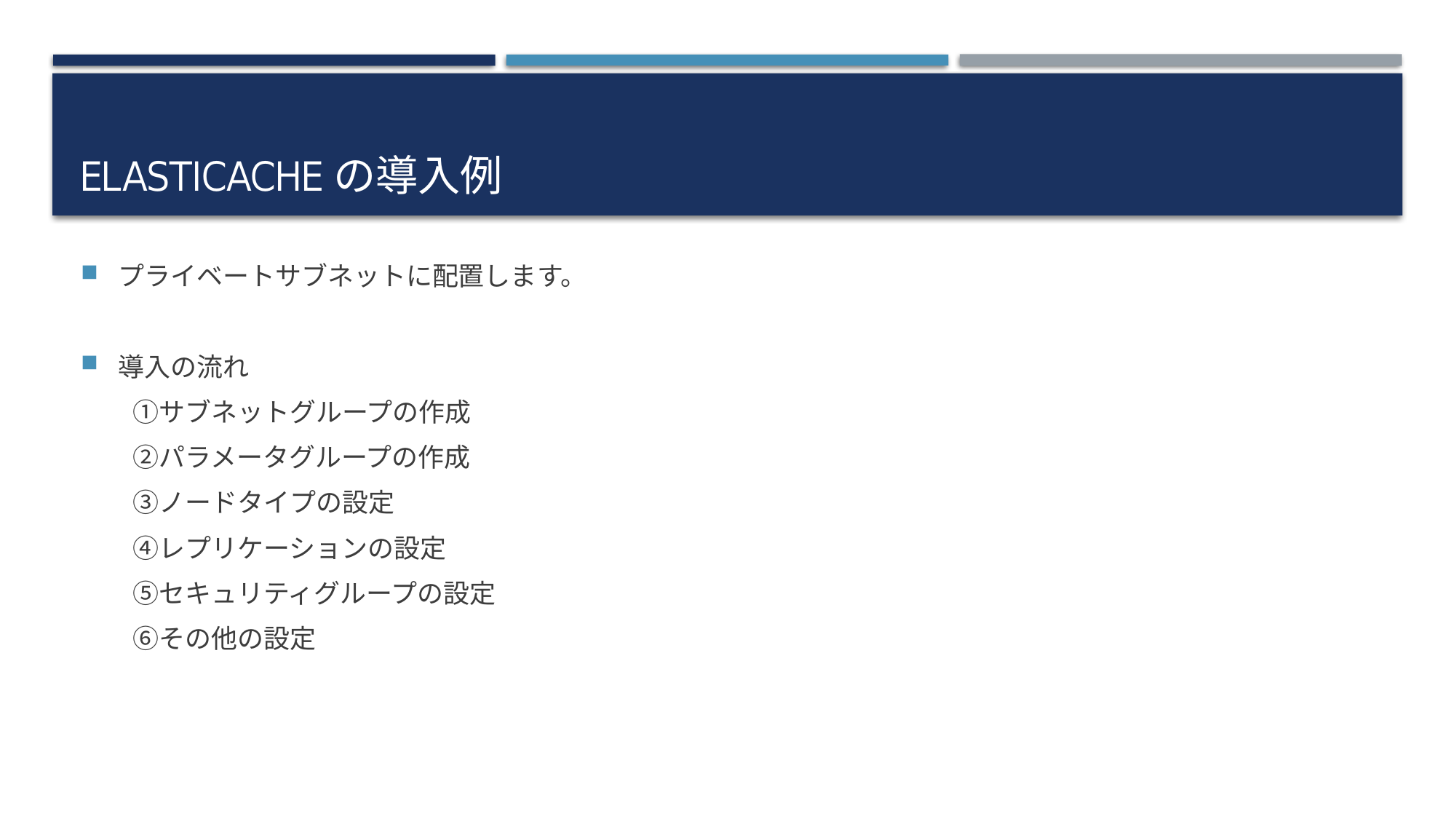

# ElastiCacheの導入例
プライベートサブネットに配置します。

導入の流れ
　　①サブネットグループの作成
　　②パラメータグループの作成
　　③ノードタイプの設定
　　④レプリケーションの設定
　　⑤セキュリティグループの設定
　　⑥その他の設定